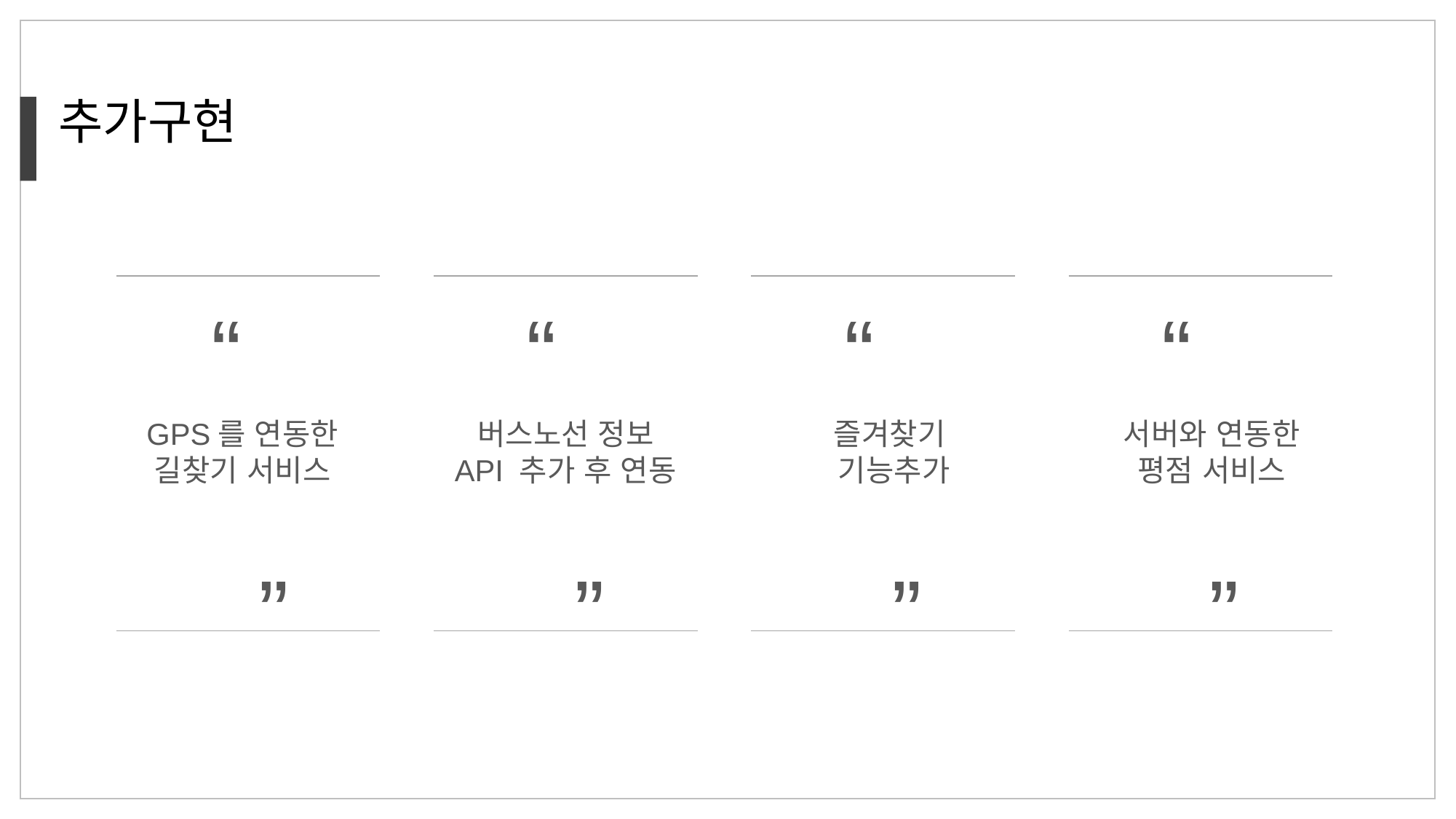

추가구현

“
”
“
”
“
”
“
”

GPS를 연동한
길찾기 서비스
버스노선 정보
API 추가 후 연동
즐겨찾기
기능추가
서버와 연동한
평점 서비스